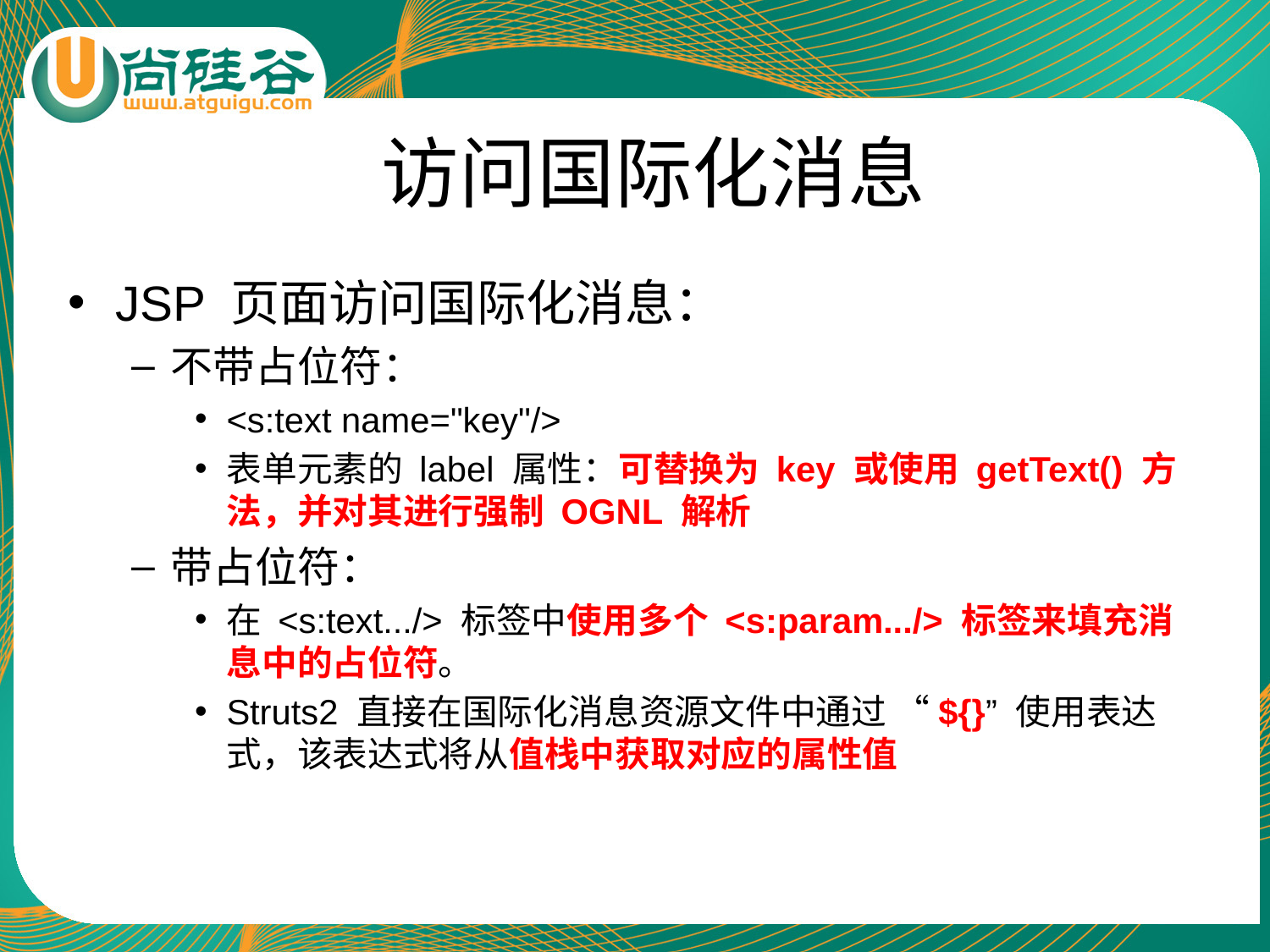

# 访问国际化消息
JSP 页面访问国际化消息：
不带占位符：
<s:text name="key"/>
表单元素的 label 属性：可替换为 key 或使用 getText() 方法，并对其进行强制 OGNL 解析
带占位符：
在 <s:text.../> 标签中使用多个 <s:param.../> 标签来填充消息中的占位符。
Struts2 直接在国际化消息资源文件中通过 “${}” 使用表达式，该表达式将从值栈中获取对应的属性值